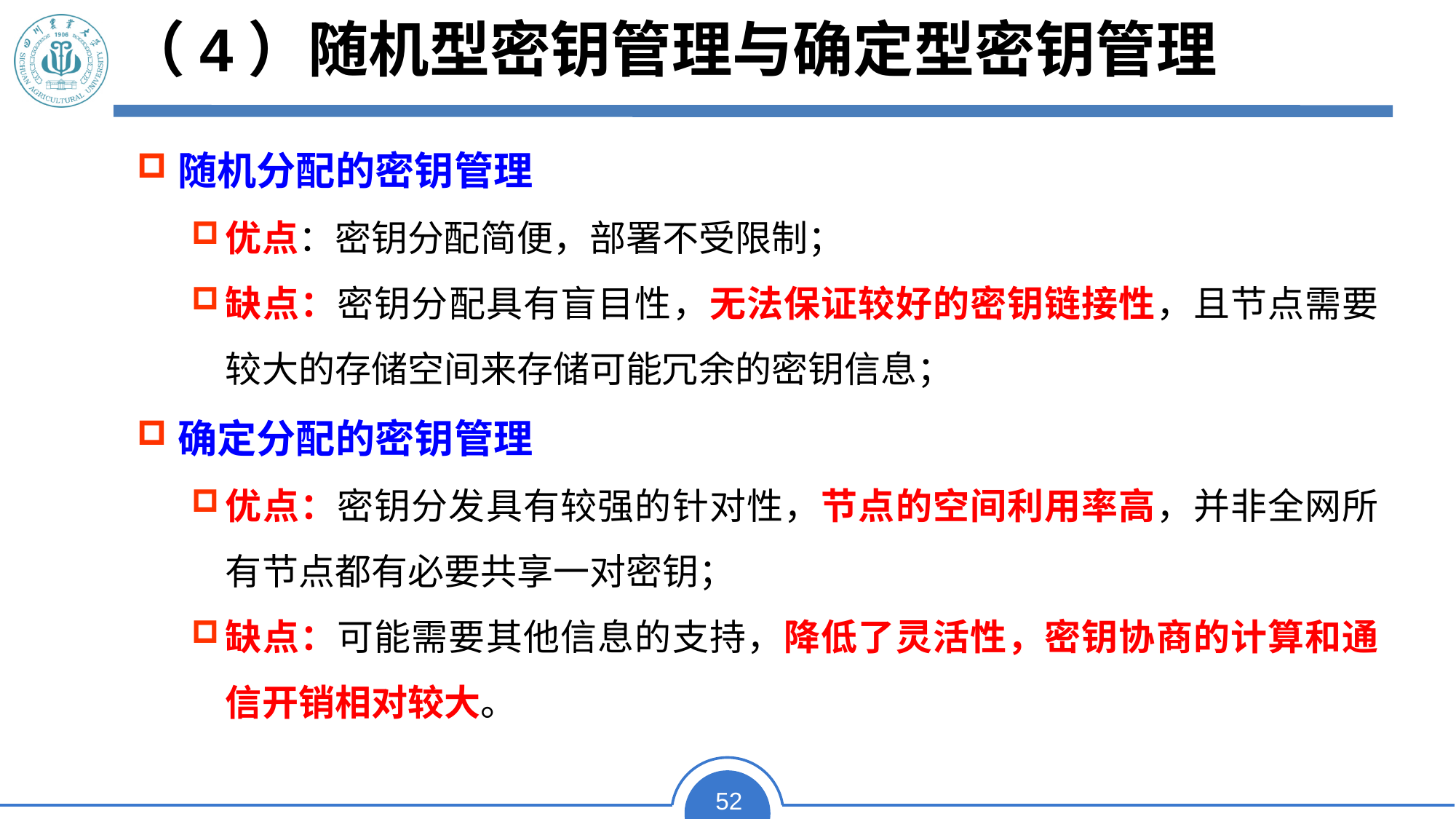

# （4）随机型密钥管理与确定型密钥管理
随机分配的密钥管理
优点：密钥分配简便，部署不受限制；
缺点：密钥分配具有盲目性，无法保证较好的密钥链接性，且节点需要较大的存储空间来存储可能冗余的密钥信息；
确定分配的密钥管理
优点：密钥分发具有较强的针对性，节点的空间利用率高，并非全网所有节点都有必要共享一对密钥；
缺点：可能需要其他信息的支持，降低了灵活性，密钥协商的计算和通信开销相对较大。